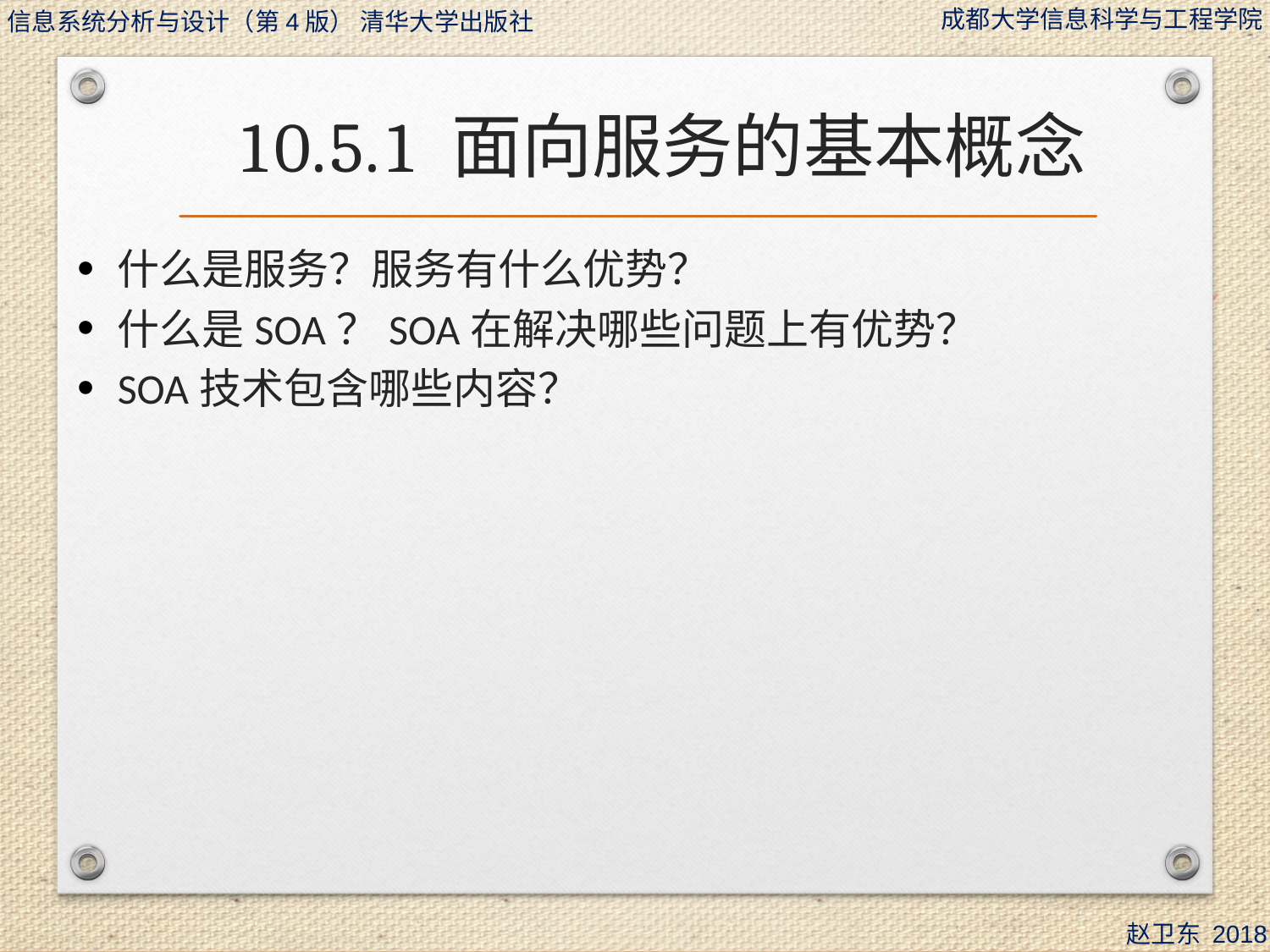

# 10.5.1 面向服务的基本概念
什么是服务？服务有什么优势？
什么是SOA？SOA在解决哪些问题上有优势？
SOA技术包含哪些内容？